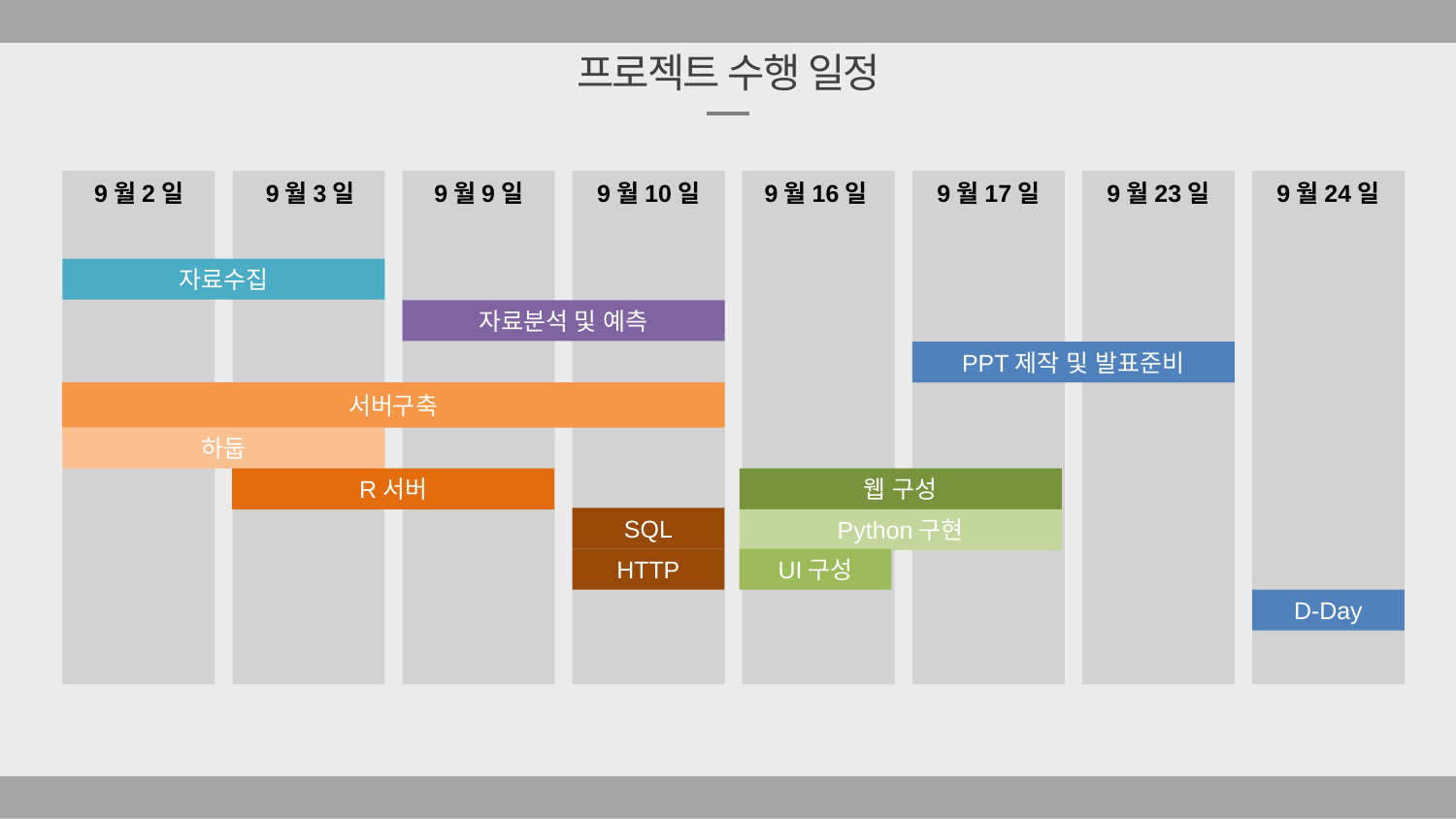

프로젝트 수행 일정

9월2일

9월3일

9월9일

9월10일
9월16일

9월17일

9월23일
9월24일
자료수집
자료분석 및 예측
PPT제작 및 발표준비
서버구축
하둡
R서버
웹 구성
SQL
Python구현
HTTP
UI구성
D-Day